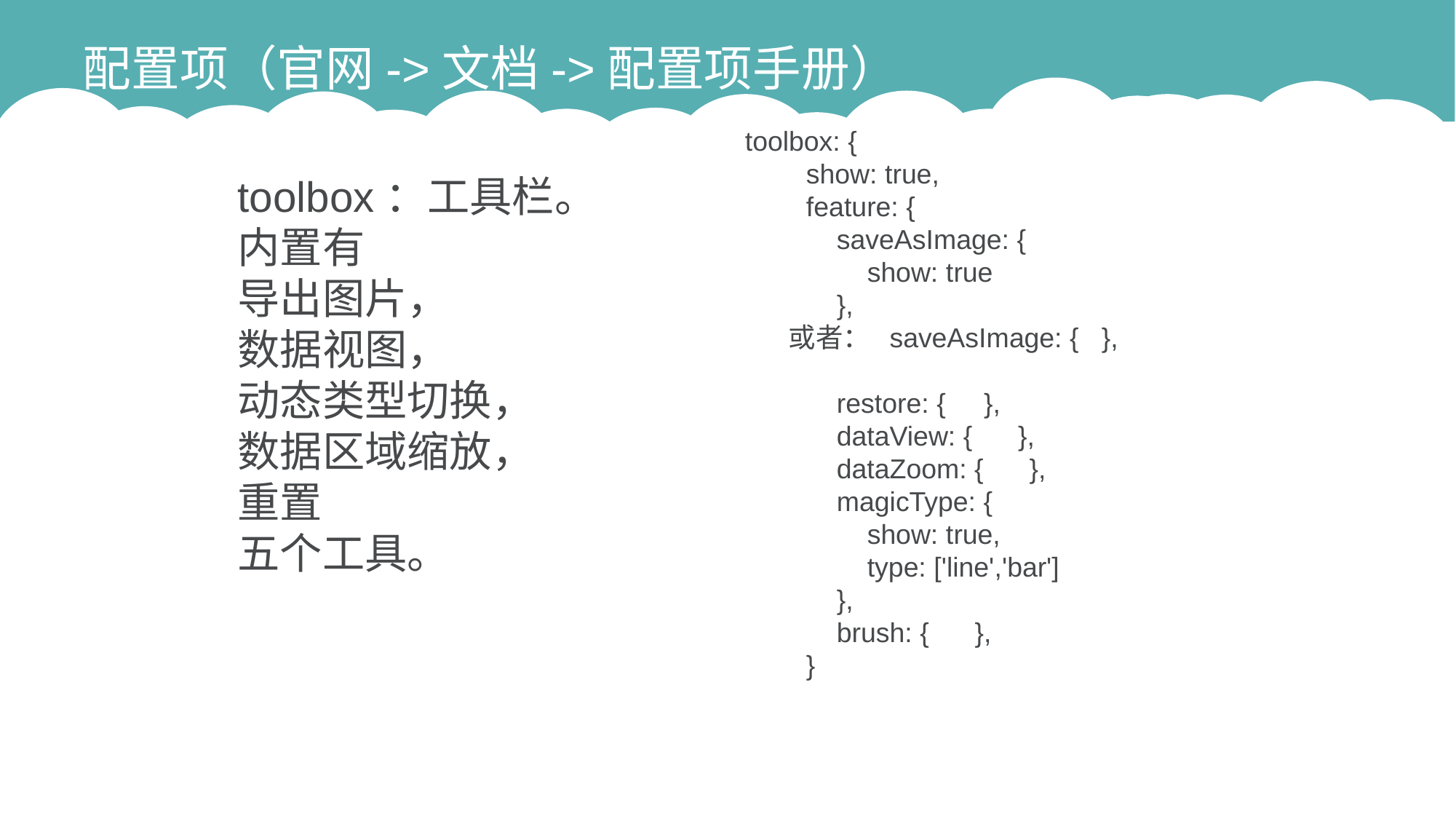

配置项（官网->文档->配置项手册）
toolbox: {
        show: true,
        feature: {
            saveAsImage: {
                show: true
            },
      或者：  saveAsImage: {   },

            restore: {     },
            dataView: {      },
            dataZoom: {      },
            magicType: {
                show: true,
                type: ['line','bar']
            },
            brush: {      },
        }

toolbox：工具栏。
内置有
导出图片，
数据视图，
动态类型切换，
数据区域缩放，
重置
五个工具。